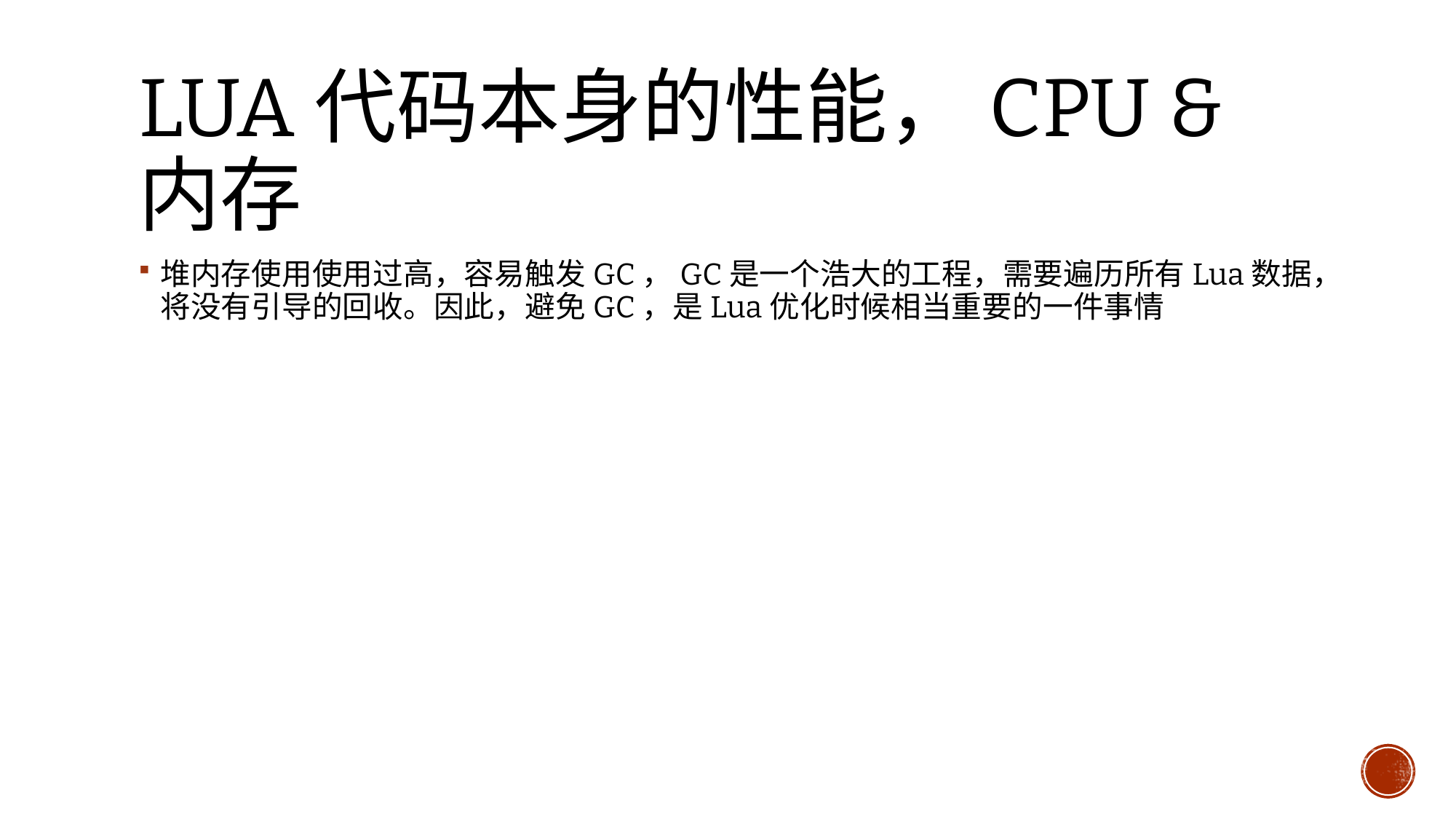

# lua代码本身的性能，CPU & 内存
堆内存使用使用过高，容易触发GC，GC是一个浩大的工程，需要遍历所有Lua数据，将没有引导的回收。因此，避免GC，是Lua优化时候相当重要的一件事情